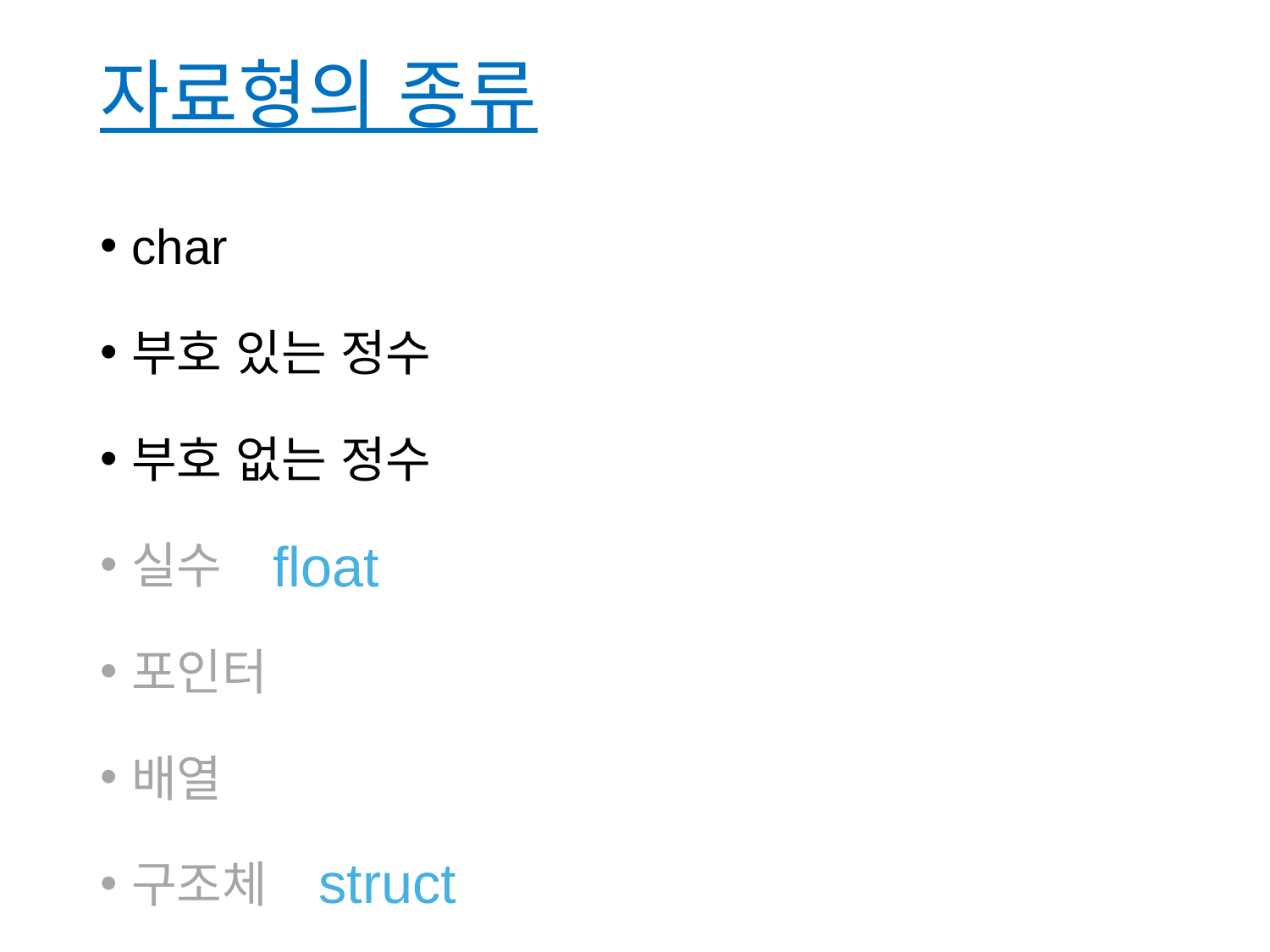

# 자료형의 종류
char
부호 있는 정수
부호 없는 정수
실수
포인터
배열
구조체
float
struct